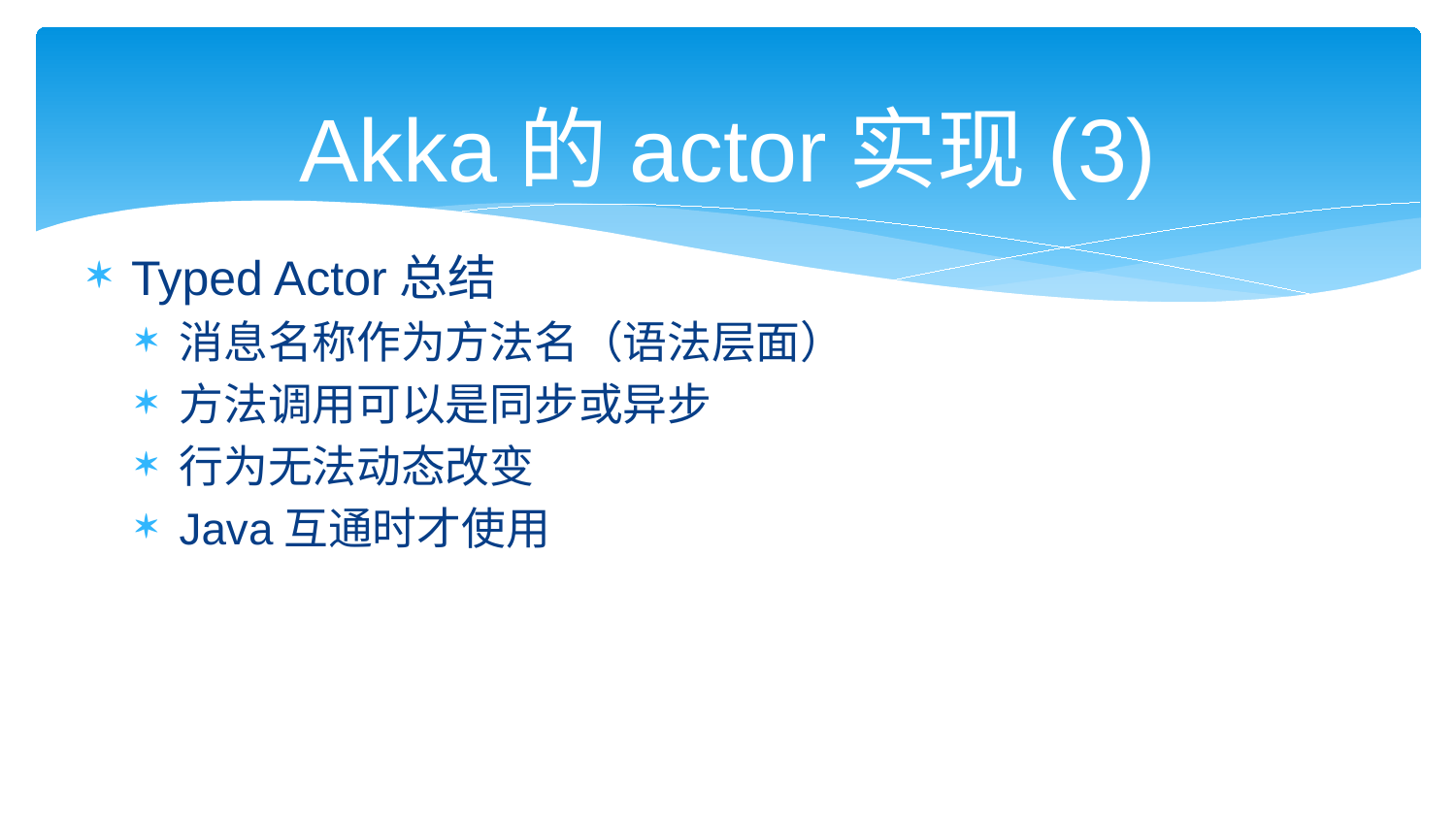

# Akka的actor实现(3)
Typed Actor总结
消息名称作为方法名（语法层面）
方法调用可以是同步或异步
行为无法动态改变
Java互通时才使用